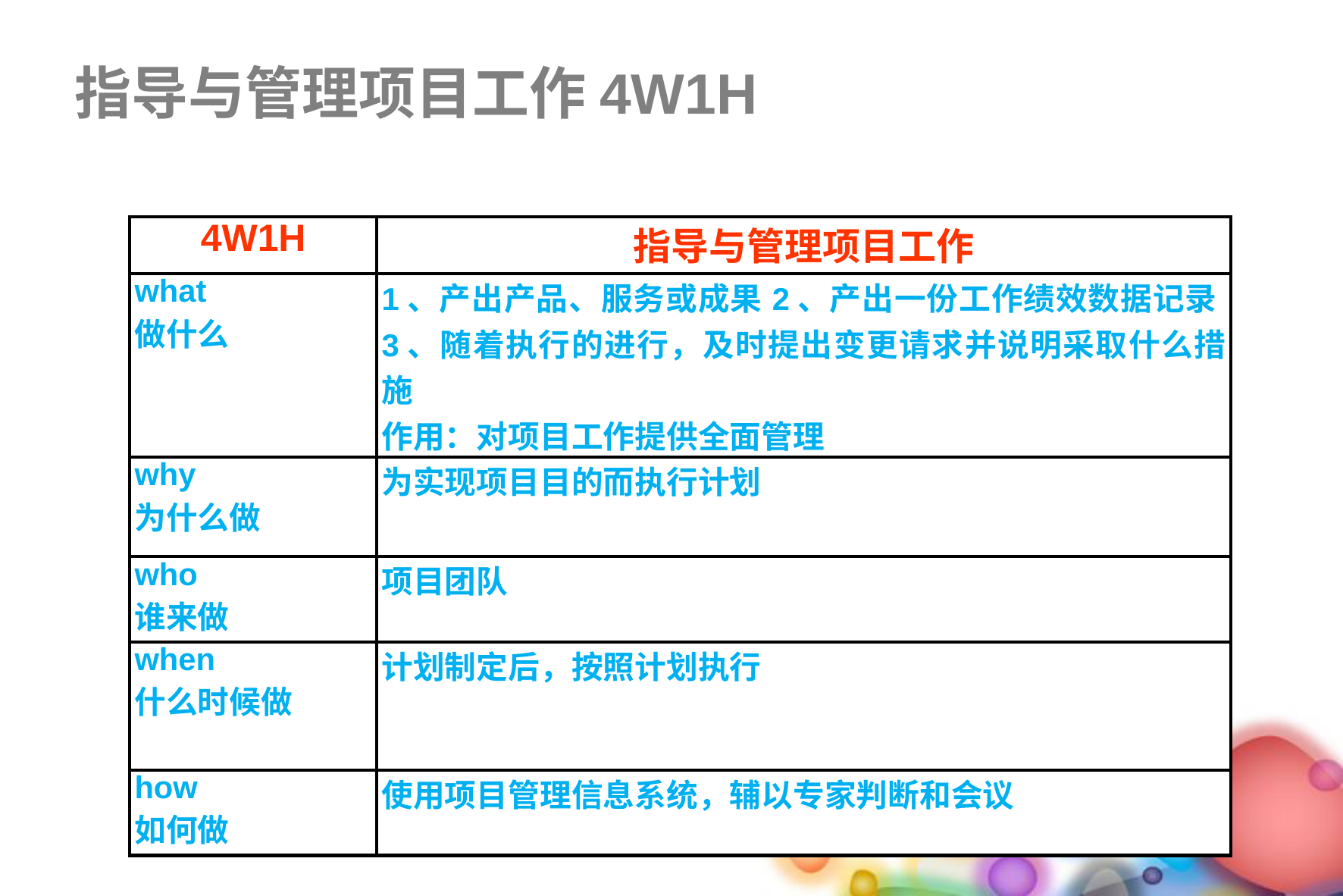

指导与管理项目工作4W1H
| 4W1H | 指导与管理项目工作 |
| --- | --- |
| what 做什么 | 1、产出产品、服务或成果2、产出一份工作绩效数据记录3、随着执行的进行，及时提出变更请求并说明采取什么措施 作用：对项目工作提供全面管理 |
| why 为什么做 | 为实现项目目的而执行计划 |
| who 谁来做 | 项目团队 |
| when 什么时候做 | 计划制定后，按照计划执行 |
| how 如何做 | 使用项目管理信息系统，辅以专家判断和会议 |